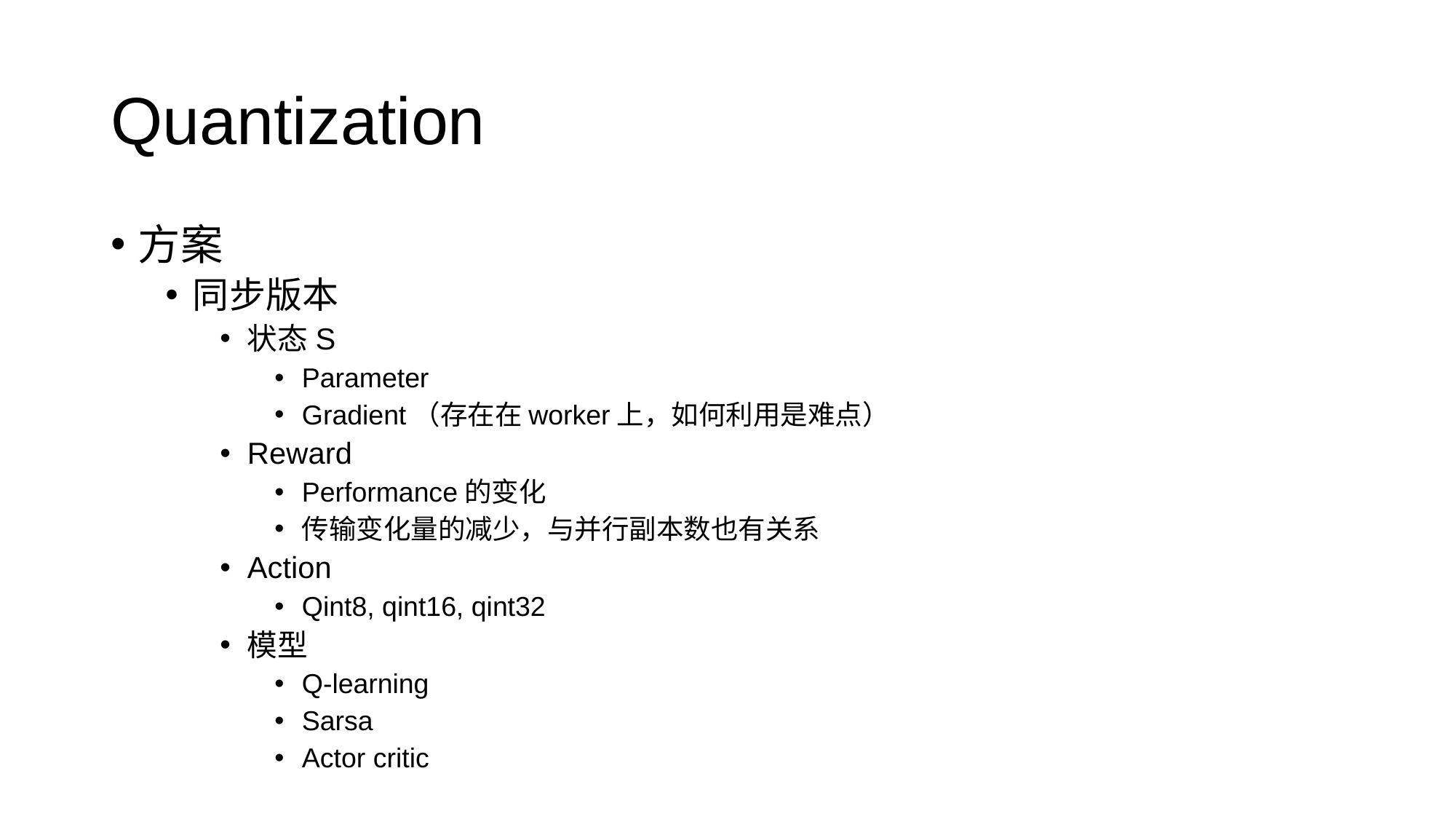

# Quantization
方案
同步版本
状态S
Parameter
Gradient（存在在worker上，如何利用是难点）
Reward
Performance的变化
传输变化量的减少，与并行副本数也有关系
Action
Qint8, qint16, qint32
模型
Q-learning
Sarsa
Actor critic